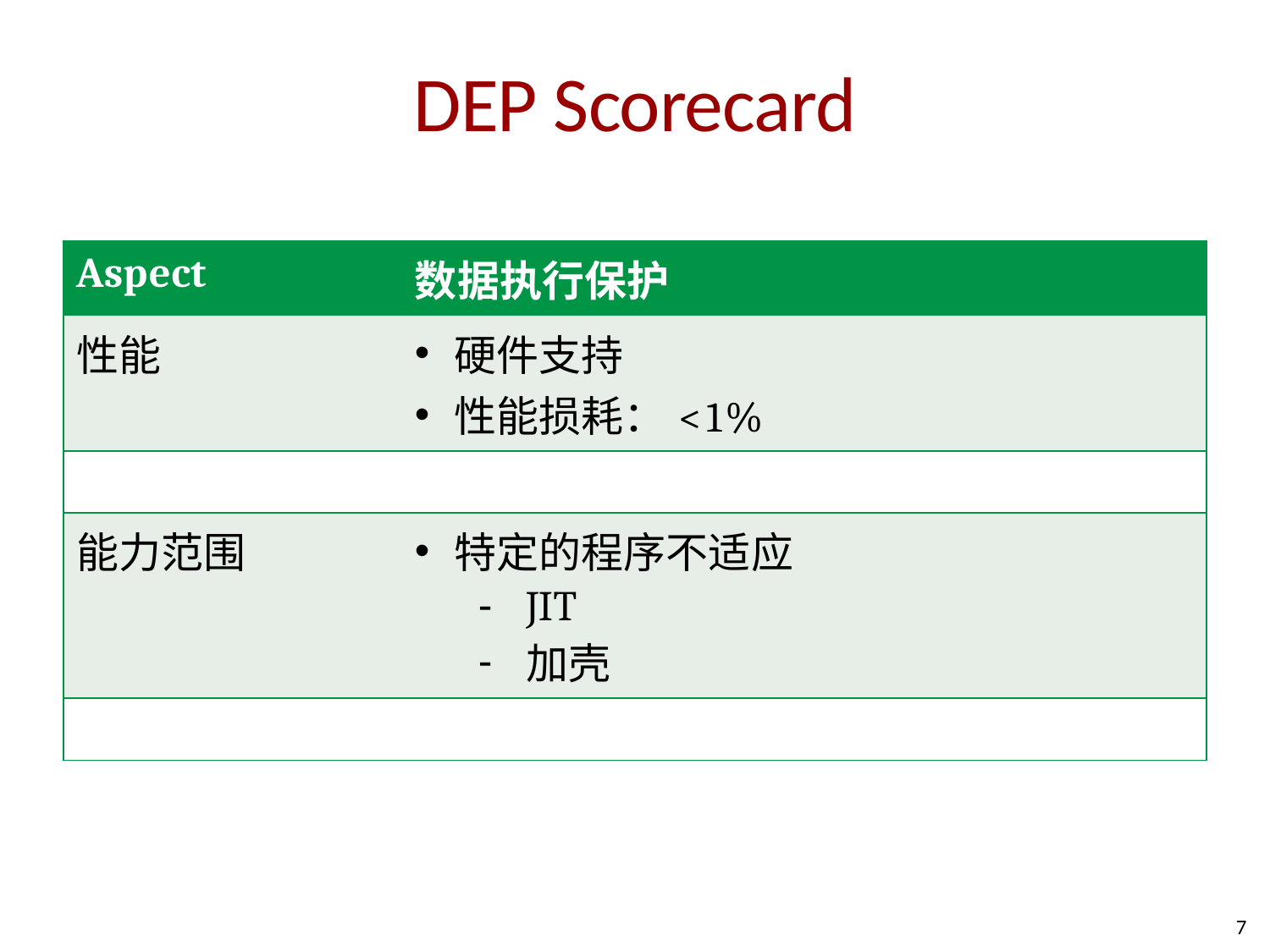

# DEP Scorecard
| Aspect | 数据执行保护 |
| --- | --- |
| 性能 | 硬件支持 性能损耗：<1% |
|  |  |
| 能力范围 | 特定的程序不适应 JIT 加壳 |
|  |  |
7